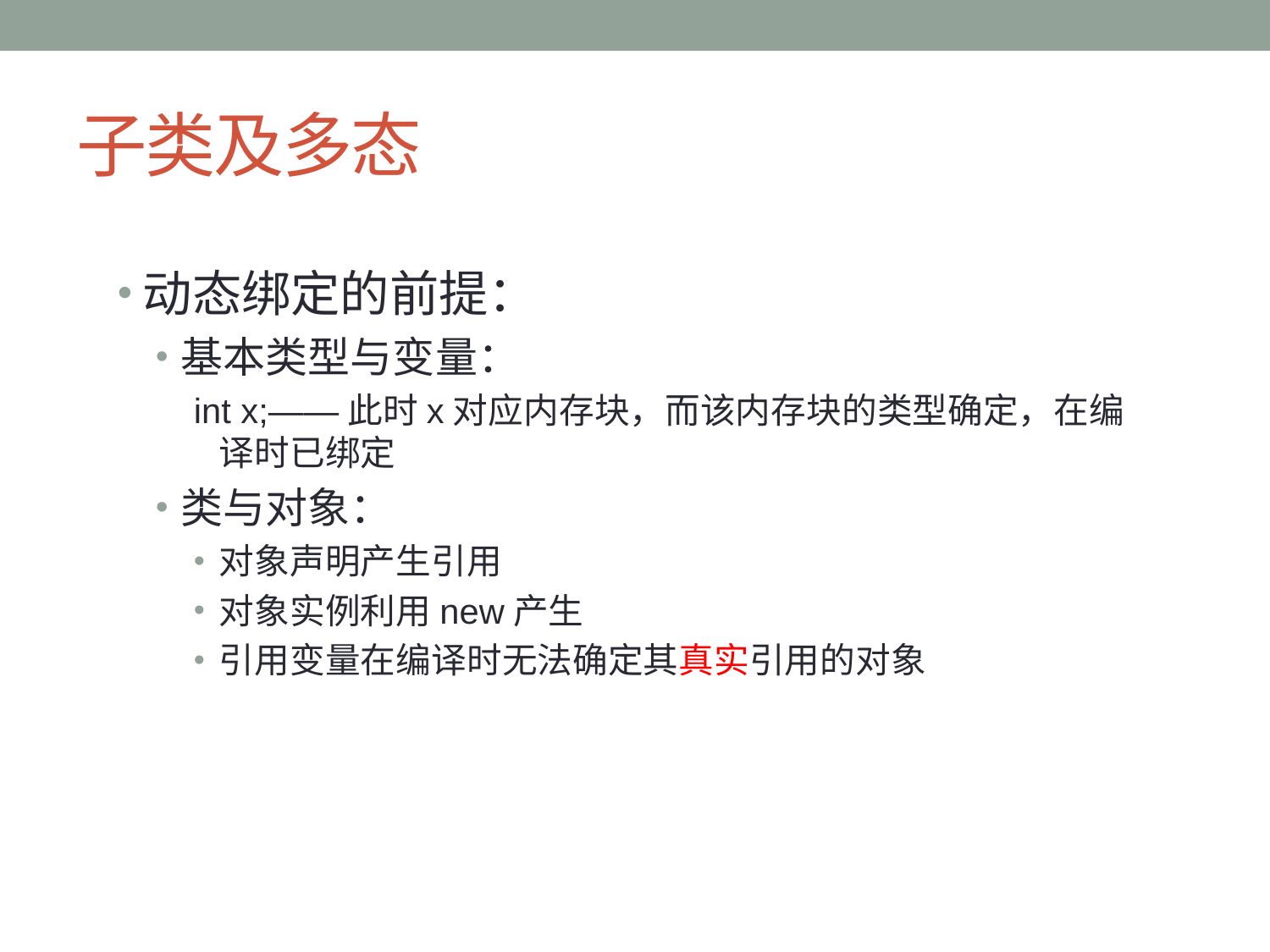

# 子类及多态
动态绑定的前提：
基本类型与变量：
int x;——此时x对应内存块，而该内存块的类型确定，在编译时已绑定
类与对象：
对象声明产生引用
对象实例利用new产生
引用变量在编译时无法确定其真实引用的对象